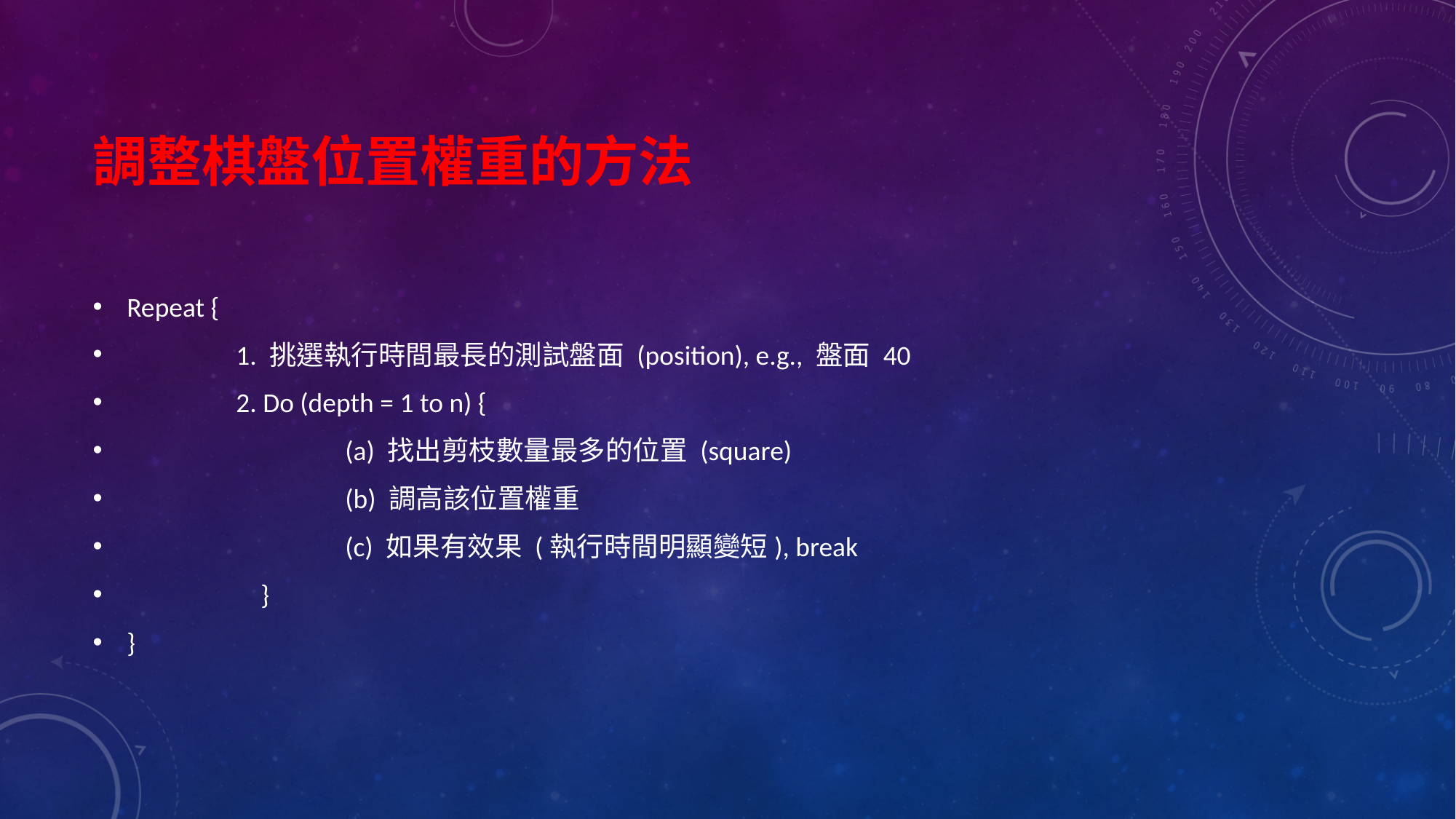

# 調整棋盤位置權重的方法
Repeat {
 	1. 挑選執行時間最長的測試盤面 (position), e.g., 盤面 40
 	2. Do (depth = 1 to n) {
 		(a) 找出剪枝數量最多的位置 (square)
 		(b) 調高該位置權重
 		(c) 如果有效果 (執行時間明顯變短), break
 	    }
}